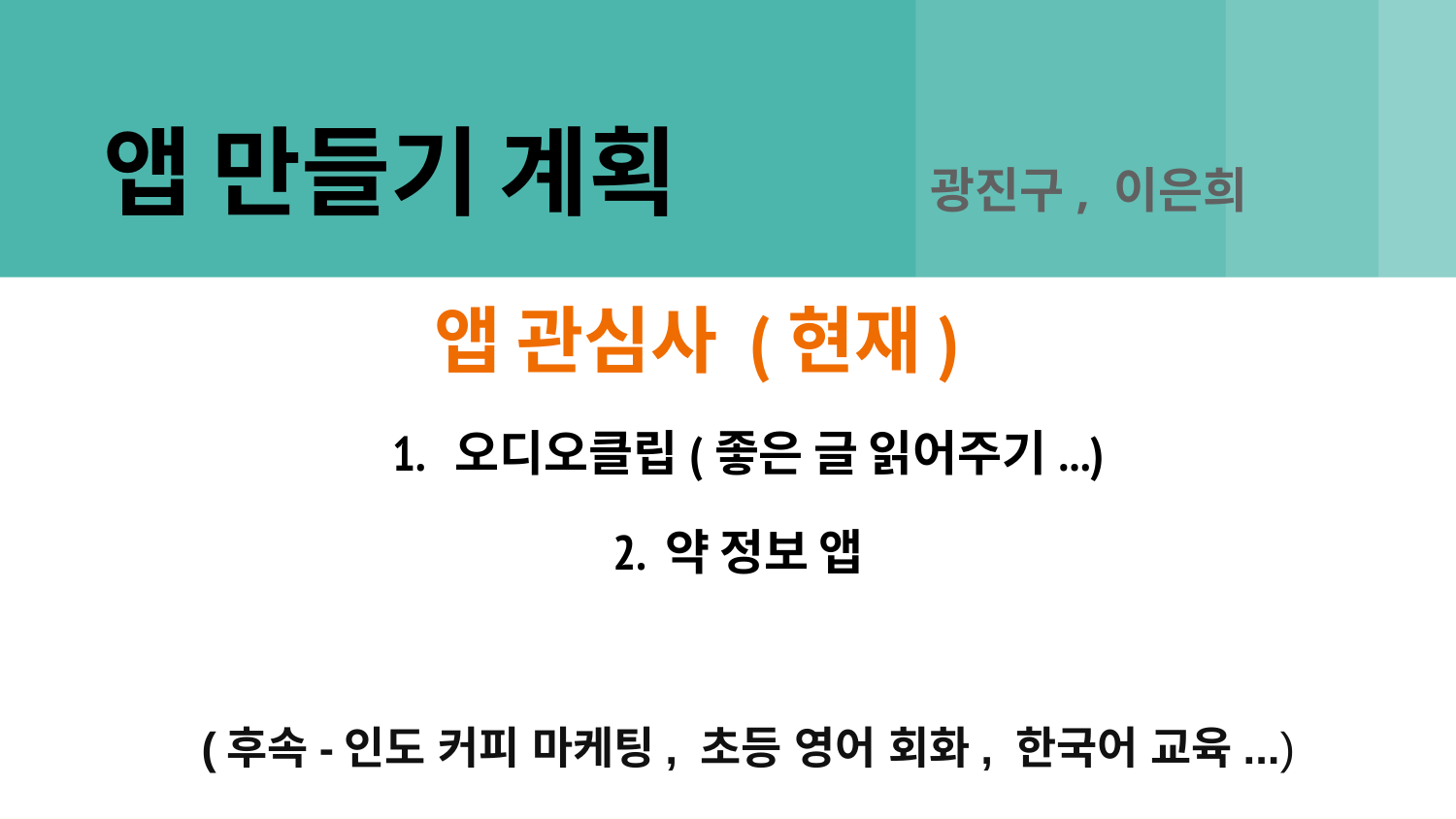

# 앱 만들기 계획                    광진구, 이은희
                                      앱 관심사 (현재)
1.  오디오클립(좋은 글 읽어주기...)
2. 약 정보 앱

(후속-인도 커피 마케팅, 초등 영어 회화, 한국어 교육...)